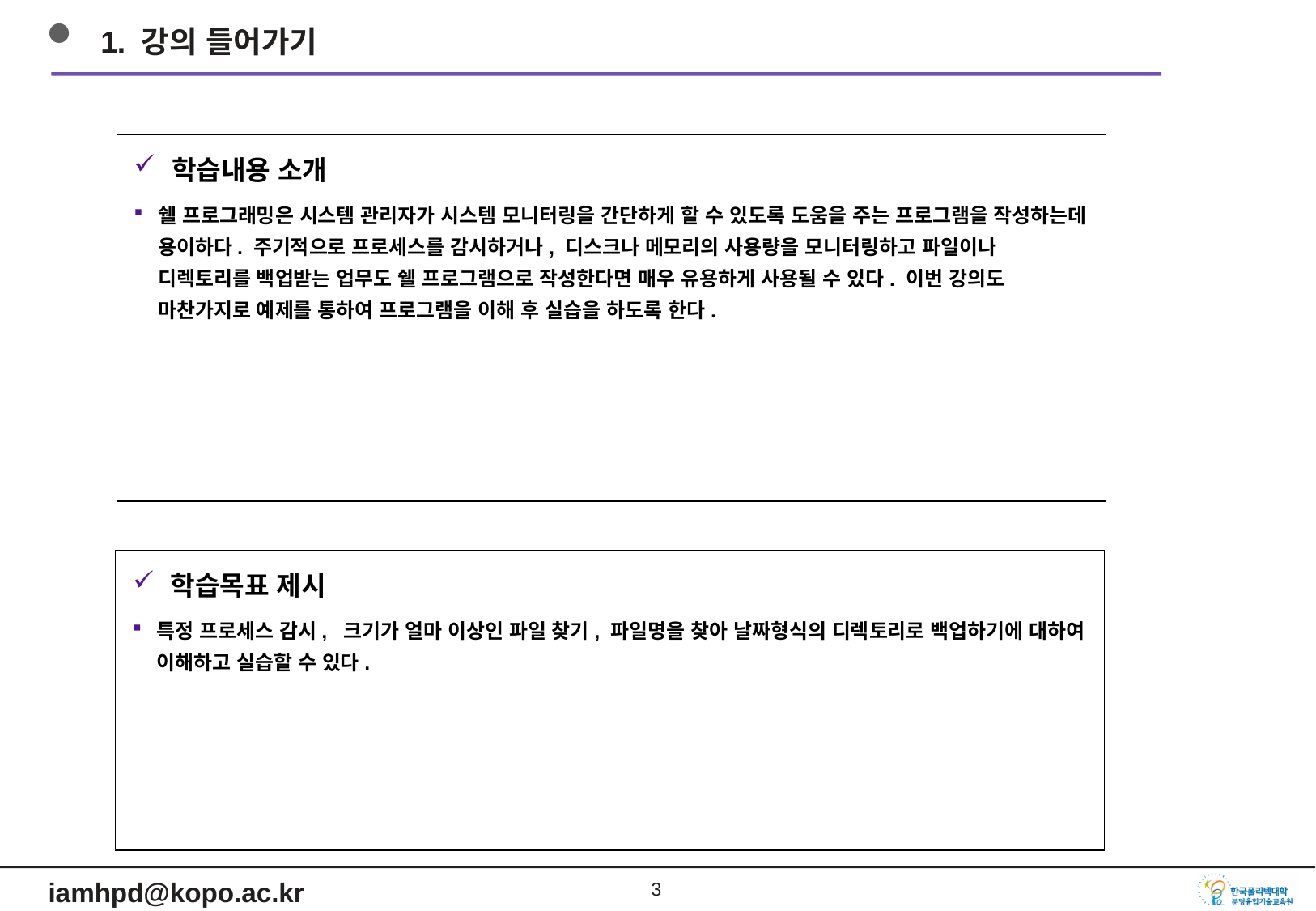

1. 강의 들어가기
학습내용 소개
쉘 프로그래밍은 시스템 관리자가 시스템 모니터링을 간단하게 할 수 있도록 도움을 주는 프로그램을 작성하는데 용이하다. 주기적으로 프로세스를 감시하거나, 디스크나 메모리의 사용량을 모니터링하고 파일이나 디렉토리를 백업받는 업무도 쉘 프로그램으로 작성한다면 매우 유용하게 사용될 수 있다. 이번 강의도 마찬가지로 예제를 통하여 프로그램을 이해 후 실습을 하도록 한다.
학습목표 제시
특정 프로세스 감시,  크기가 얼마 이상인 파일 찾기, 파일명을 찾아 날짜형식의 디렉토리로 백업하기에 대하여 이해하고 실습할 수 있다.
3